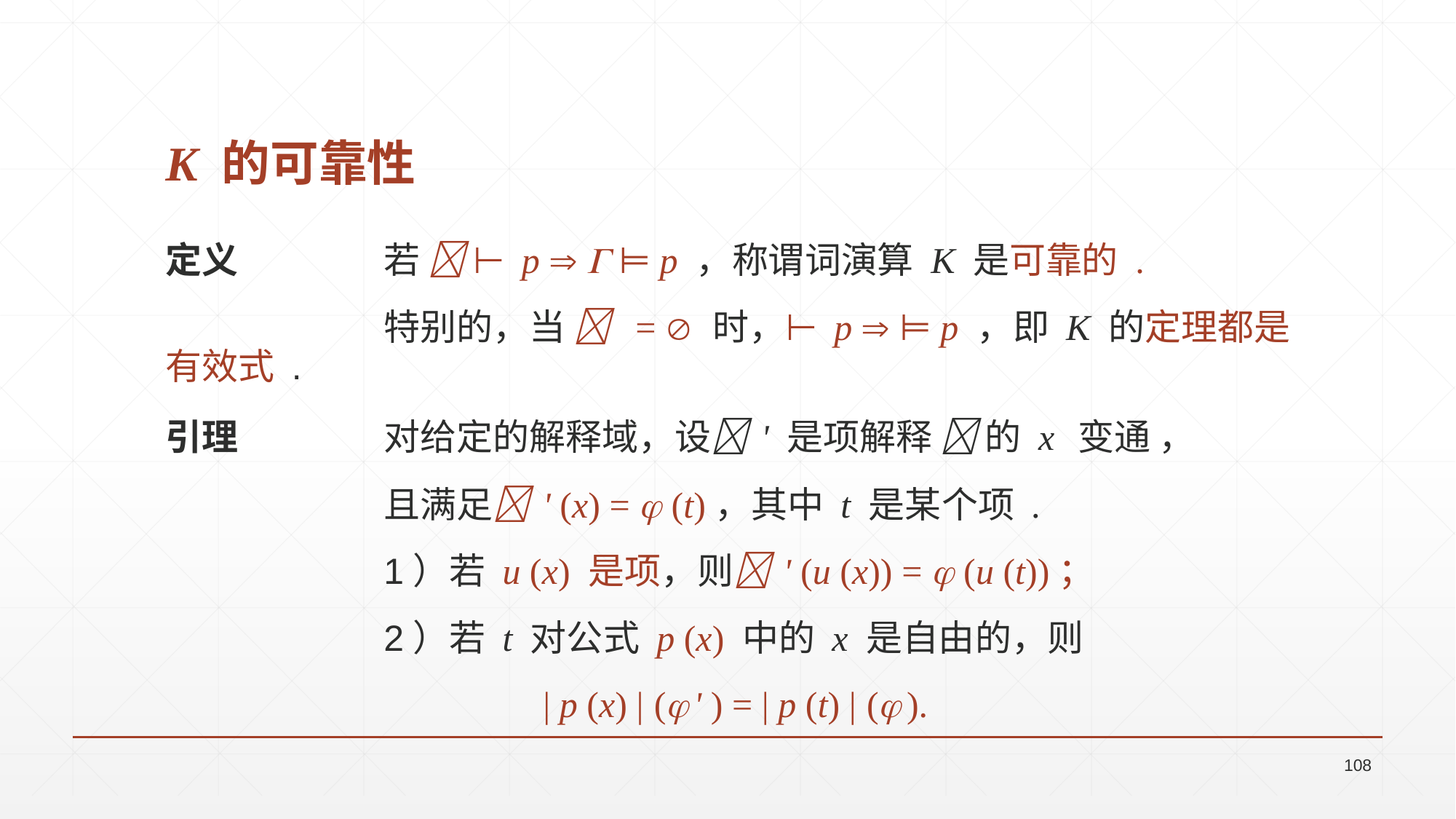

# K 的可靠性
定义		若 Γ ⊢ p ⇒ Γ ⊨ p ，称谓词演算 K 是可靠的 .
		特别的，当 Γ  = ∅ 时，⊢ p ⇒ ⊨ p ，即 K 的定理都是有效式 .
引理		对给定的解释域，设ϕ ʹ 是项解释 ϕ 的 x  变通 ，
		且满足ϕ ʹ (x) = ϕ (t)，其中 t 是某个项 .
		1）若 u (x) 是项，则ϕ ʹ (u (x)) = ϕ (u (t))；
		2）若 t 对公式 p (x) 中的 x 是自由的，则
| p (x) | (ϕ ʹ ) = | p (t) | (ϕ ).
108